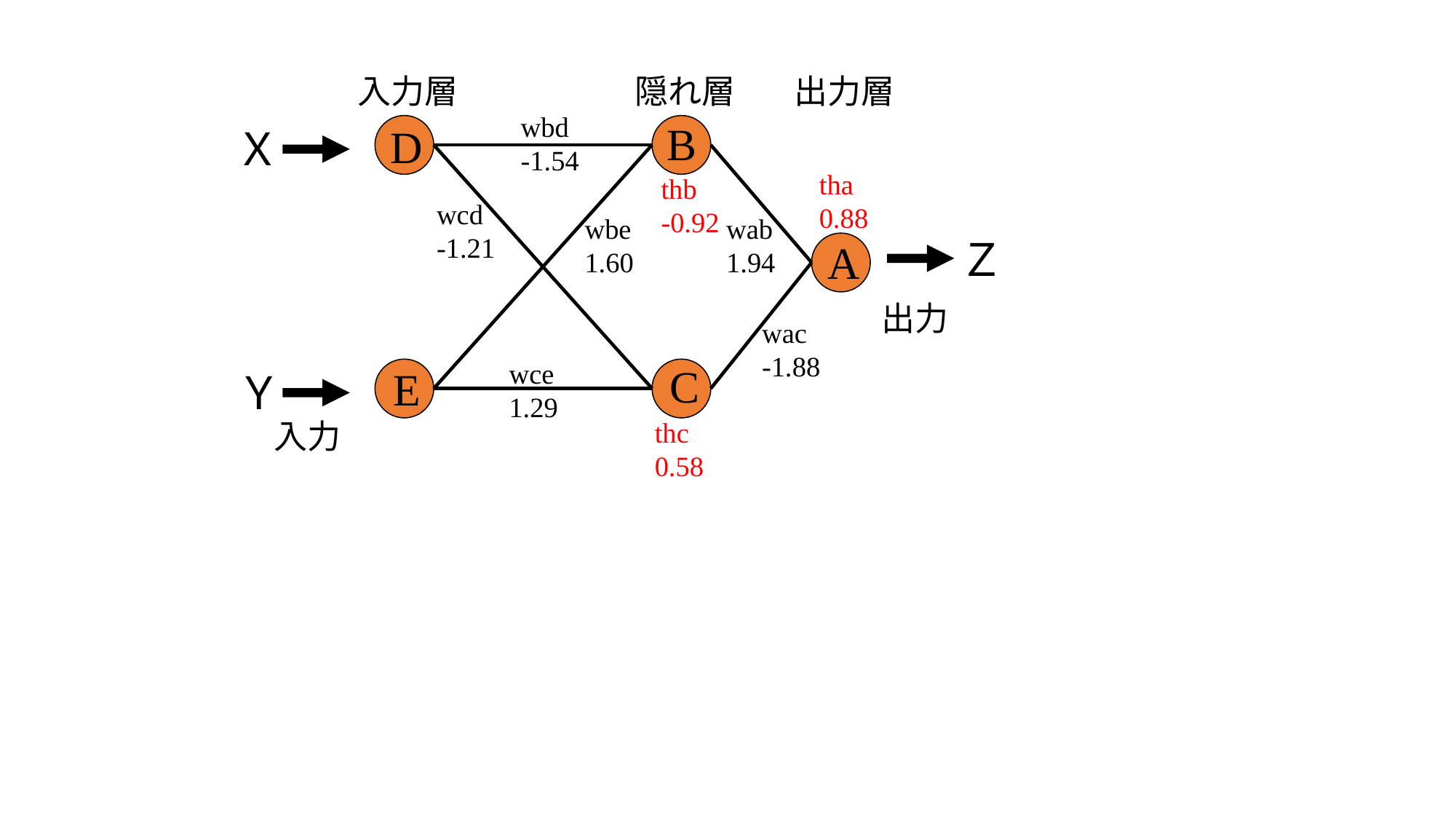

入力層
隠れ層
出力層
wbd
-1.54
B
D
Ｘ

tha
0.88
thb
-0.92
wcd
-1.21
wbe
1.60
wab
1.94
Ｚ
A

出力
wac
-1.88
wce
1.29
C
E

Ｙ

入力
thc
0.58